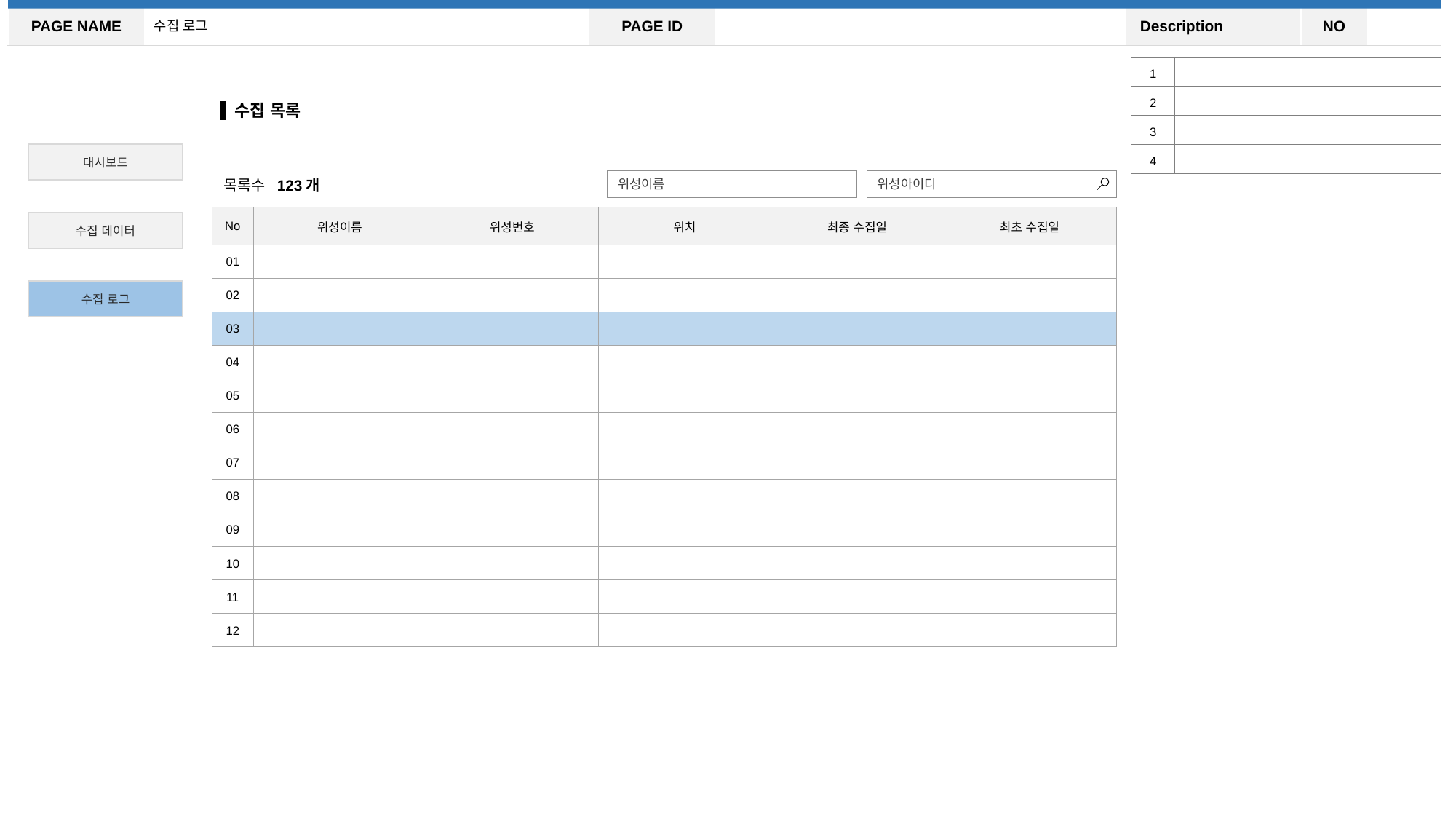

수집 로그

| 1 |  |
| --- | --- |
| 2 |  |
| 3 |  |
| 4 |  |
수집 목록

대시보드
목록수  123개
위성이름
위성아이디

| No | 위성이름 | 위성번호 | 위치 | 최종 수집일 | 최초 수집일 |
| --- | --- | --- | --- | --- | --- |
| 01 |  |  |  |  |  |
| 02 |  |  |  |  |  |
| 03 |  |  |  |  |  |
| 04 |  |  |  |  |  |
| 05 |  |  |  |  |  |
| 06 |  |  |  |  |  |
| 07 |  |  |  |  |  |
| 08 |  |  |  |  |  |
| 09 |  |  |  |  |  |
| 10 |  |  |  |  |  |
| 11 |  |  |  |  |  |
| 12 |  |  |  |  |  |
수집 데이터
수집 로그